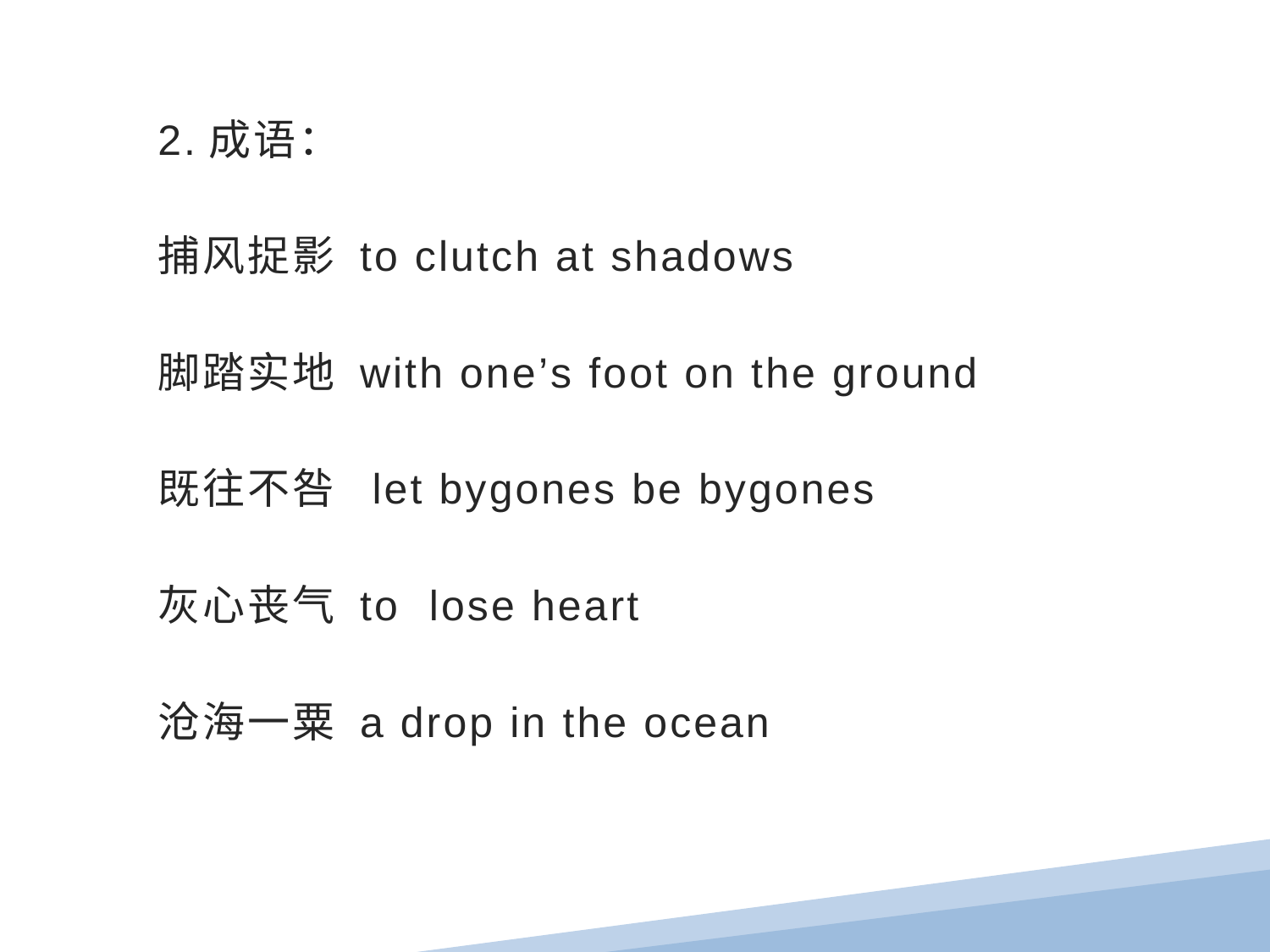

2.成语：

捕风捉影 to clutch at shadows

脚踏实地 with one’s foot on the ground

既往不咎  let bygones be bygones

灰心丧气 to  lose heart

沧海一粟 a drop in the ocean